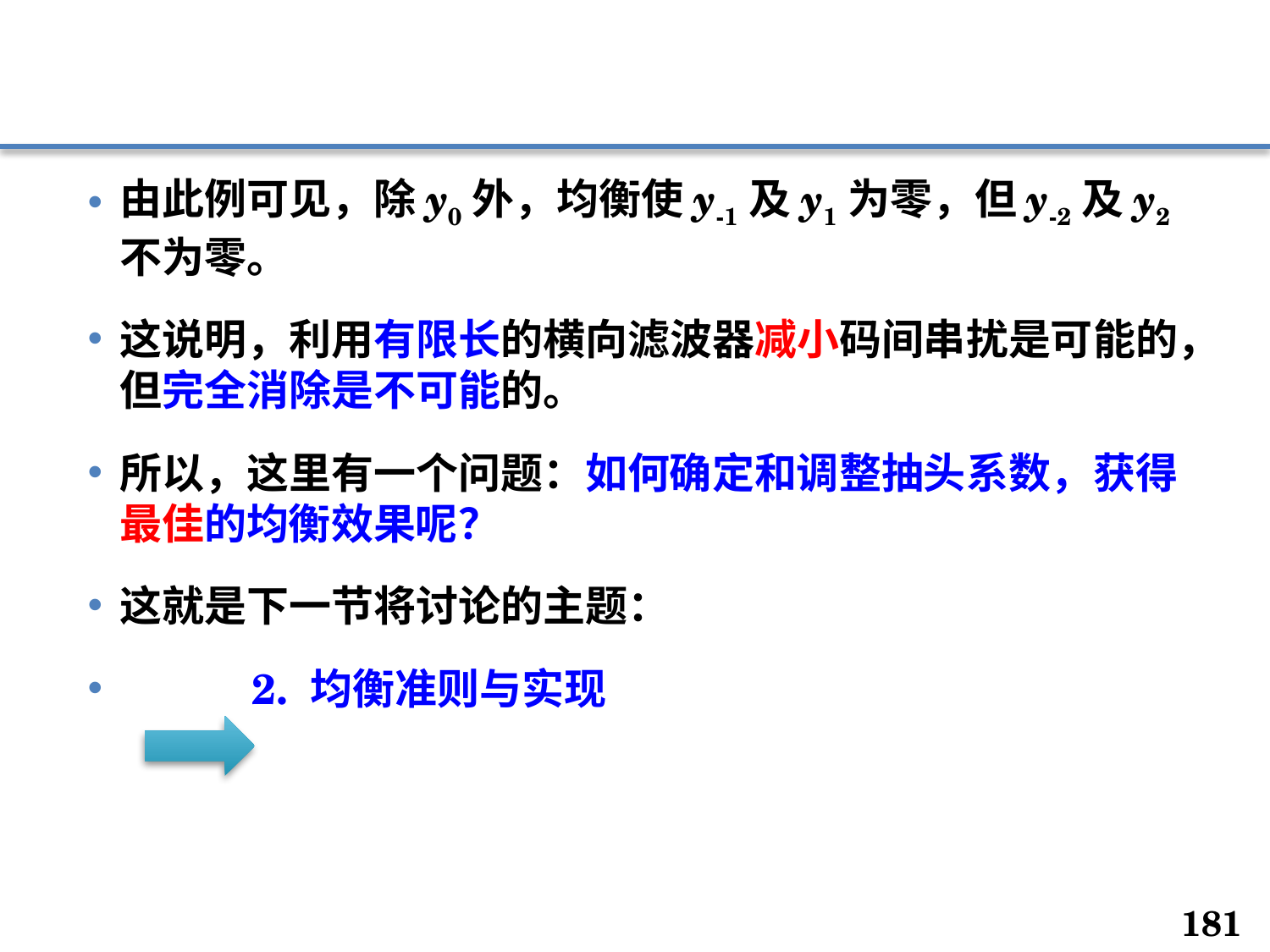

#
由此例可见，除y0外，均衡使y-1及y1为零，但y-2及y2不为零。
这说明，利用有限长的横向滤波器减小码间串扰是可能的，但完全消除是不可能的。
所以，这里有一个问题：如何确定和调整抽头系数，获得最佳的均衡效果呢？
这就是下一节将讨论的主题：
           2. 均衡准则与实现

181